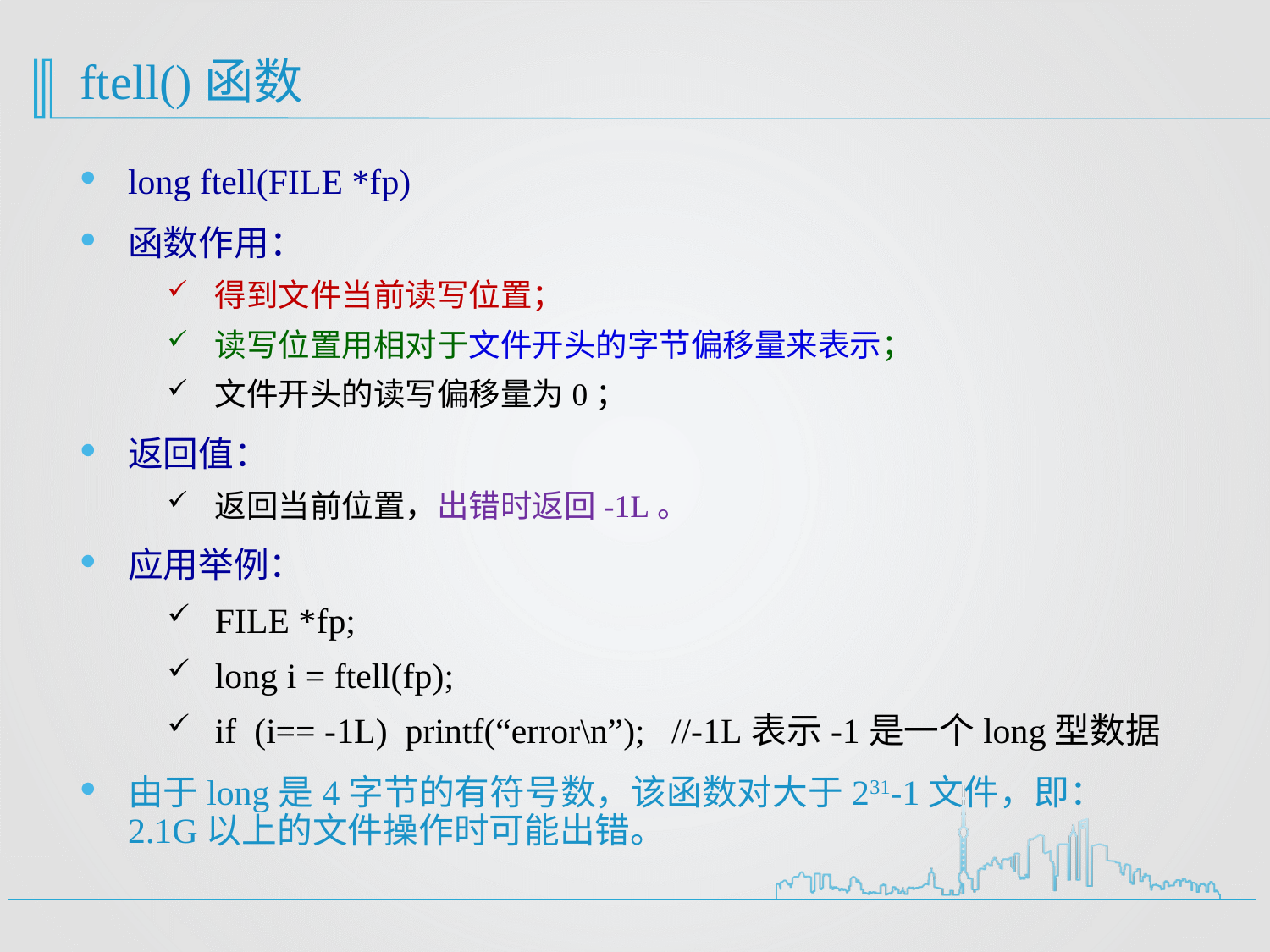

# ftell()函数
long ftell(FILE *fp)
函数作用：
得到文件当前读写位置；
读写位置用相对于文件开头的字节偏移量来表示；
文件开头的读写偏移量为0；
返回值：
返回当前位置，出错时返回-1L。
应用举例：
FILE *fp;
long i = ftell(fp);
if  (i== -1L)  printf(“error\n”);   //-1L表示-1是一个long型数据
由于long是4字节的有符号数，该函数对大于231-1文件，即：2.1G以上的文件操作时可能出错。